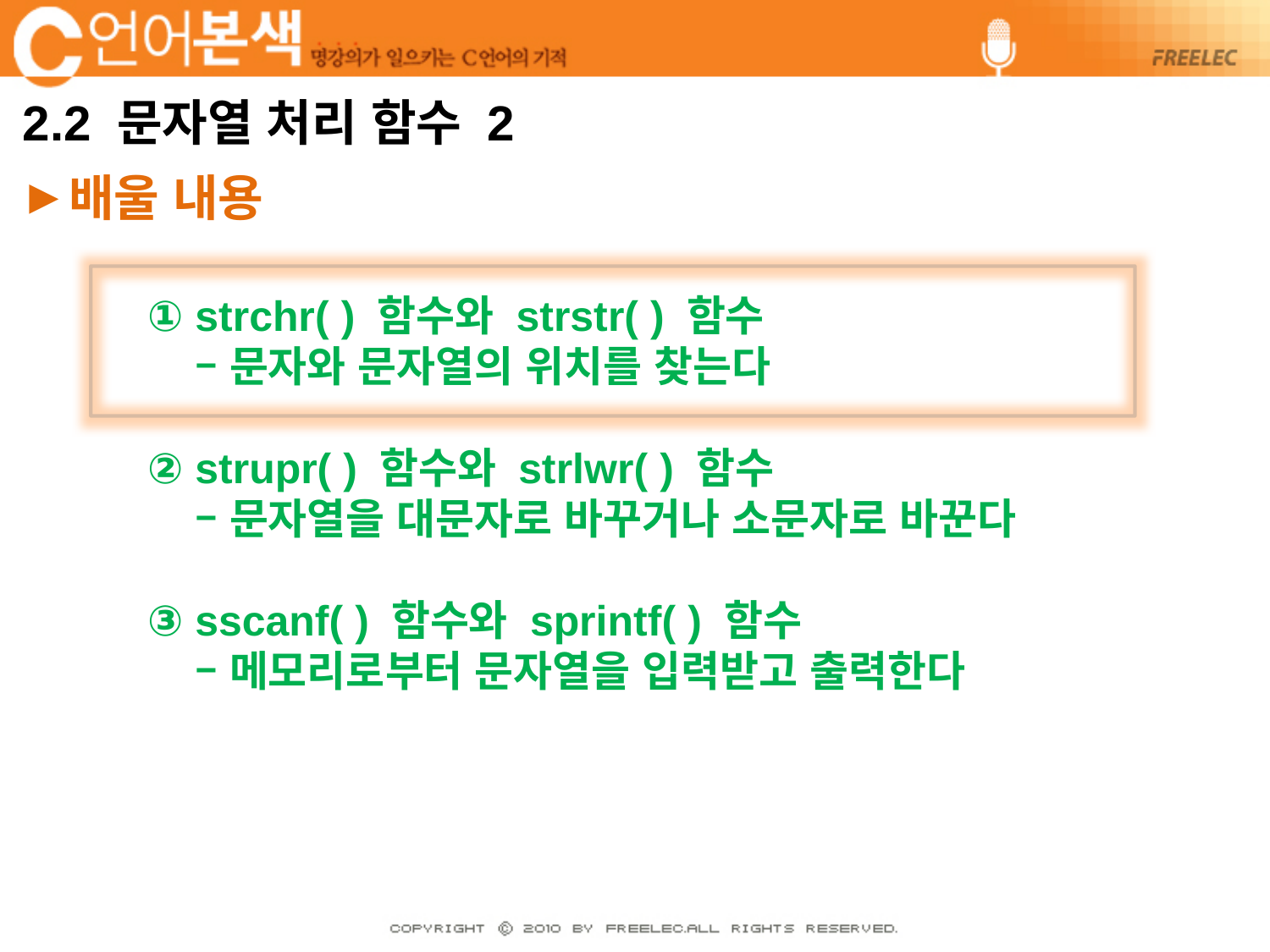

# 2.2 문자열 처리 함수 2
배울 내용

① strchr( ) 함수와 strstr( ) 함수
    – 문자와 문자열의 위치를 찾는다

② strupr( ) 함수와 strlwr( ) 함수
    – 문자열을 대문자로 바꾸거나 소문자로 바꾼다

③ sscanf( ) 함수와 sprintf( ) 함수
    – 메모리로부터 문자열을 입력받고 출력한다